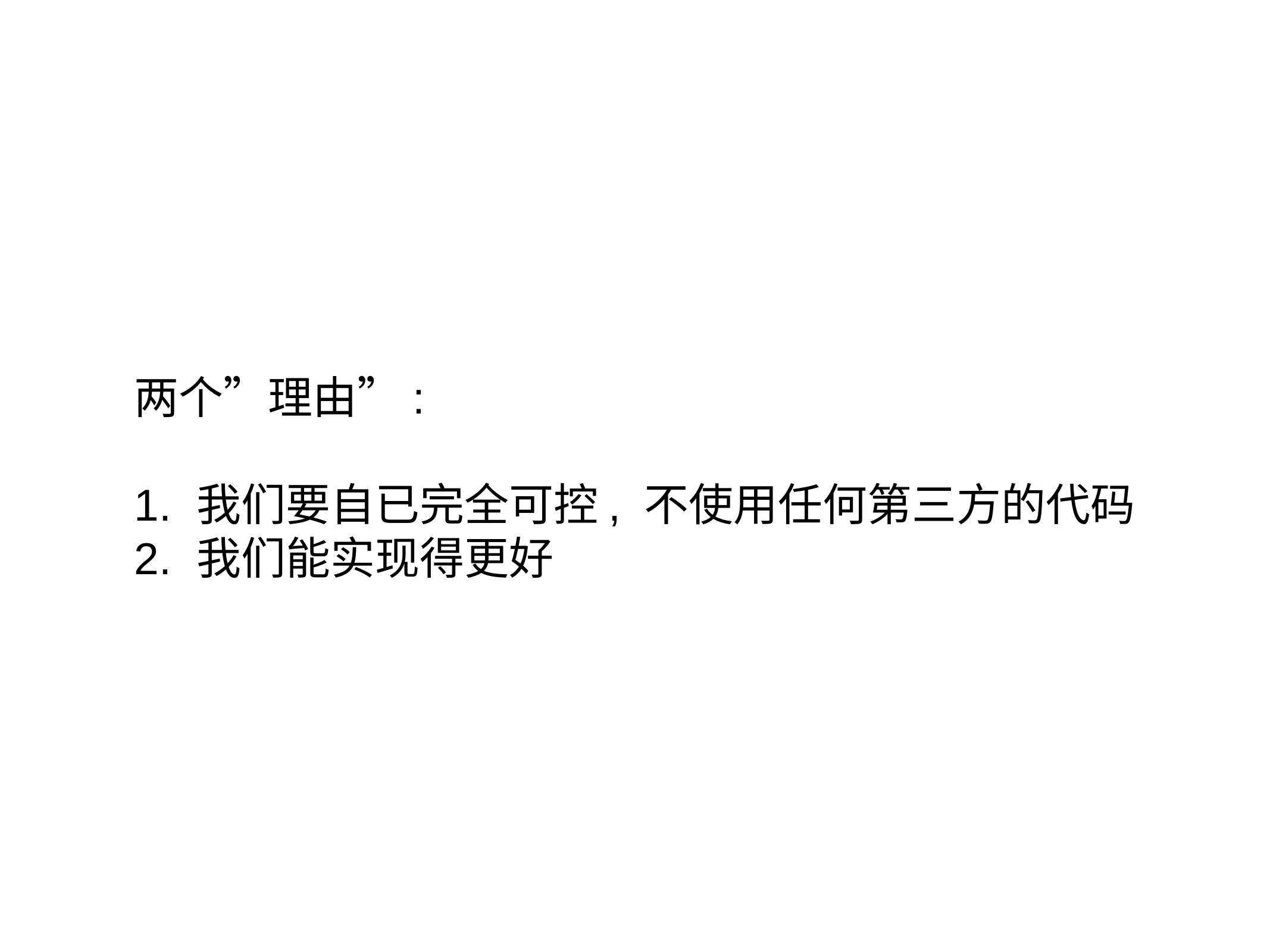

两个”理由”:

我们要自已完全可控, 不使用任何第三方的代码
我们能实现得更好